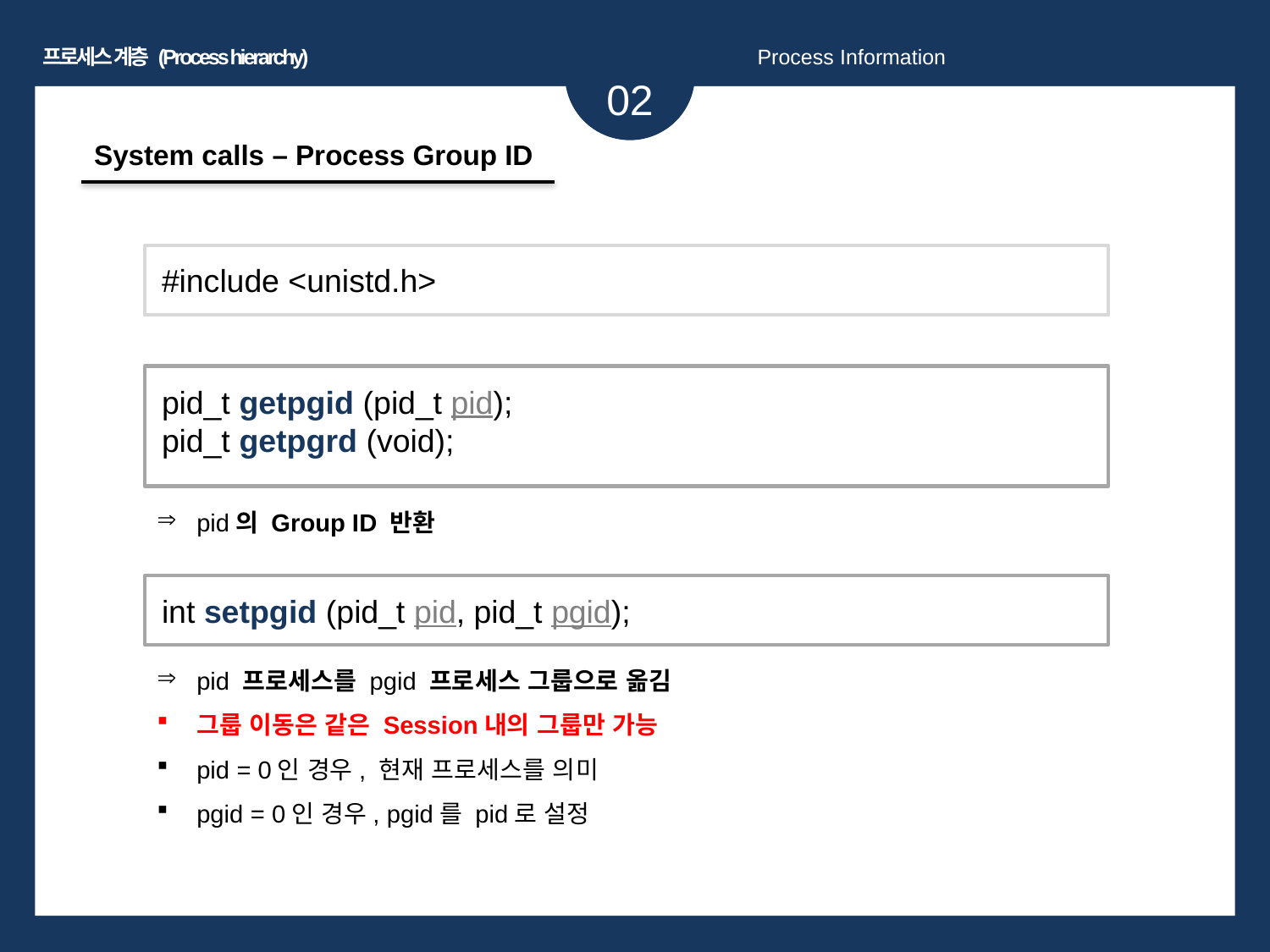

프로세스 계층 (Process hierarchy)
Process Information
02

System calls – Process Group ID

#include <unistd.h>

pid_t getpgid (pid_t pid);
pid_t getpgrd (void);
pid의 Group ID 반환

int setpgid (pid_t pid, pid_t pgid);
pid 프로세스를 pgid 프로세스 그룹으로 옮김
그룹 이동은 같은 Session내의 그룹만 가능
pid = 0인 경우, 현재 프로세스를 의미
pgid = 0인 경우, pgid를 pid로 설정